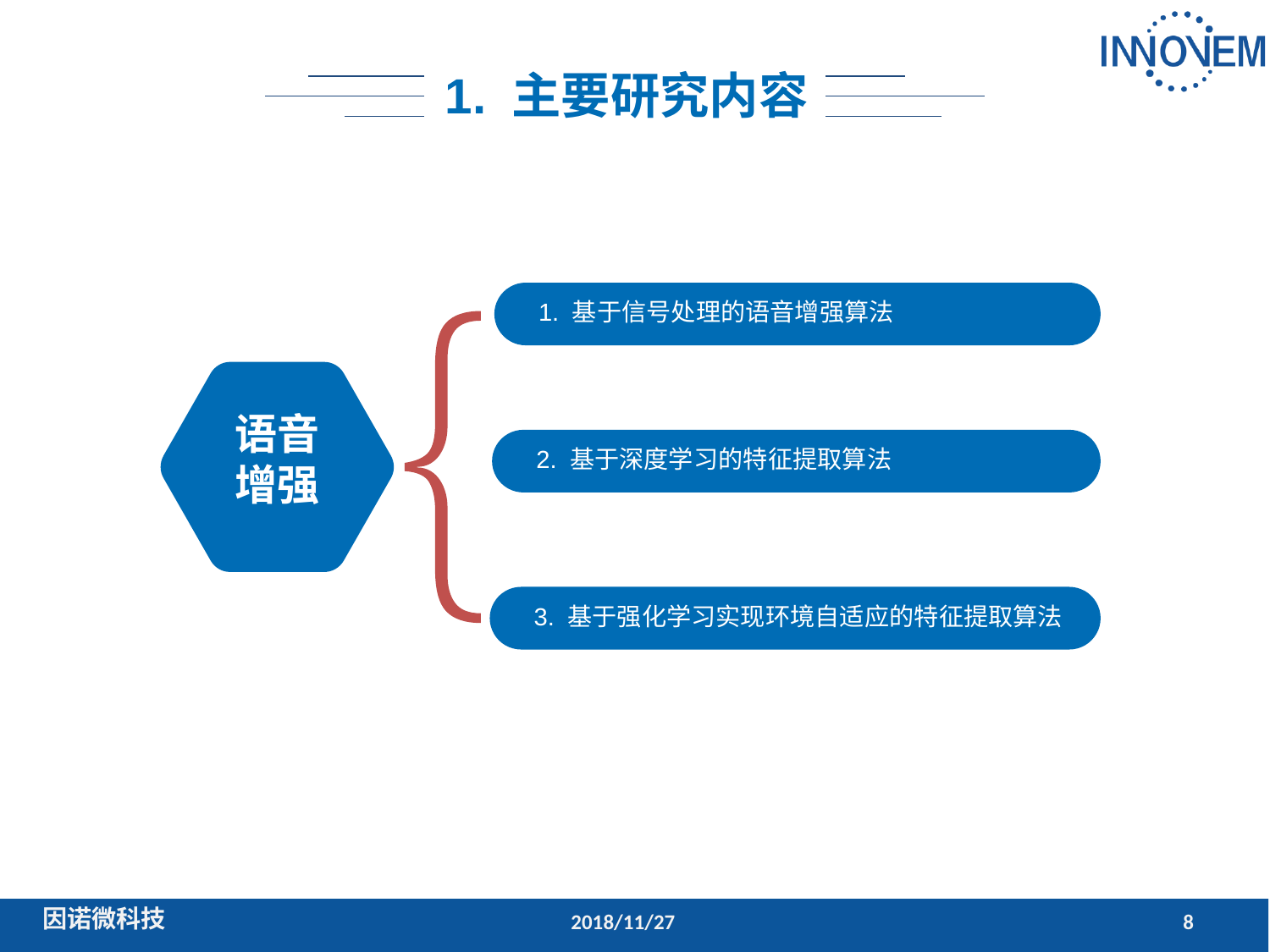

1. 主要研究内容

1. 基于信号处理的语音增强算法

总结性观点之二，条目根据您的需求请酌情增减。
语音增强

2. 基于深度学习的特征提取算法
总结性观点之三，条目根据您的需求请酌情增减。

3. 基于强化学习实现环境自适应的特征提取算法
总结性观之四，条目根据您的需求请酌情增减。
2018/11/27
8